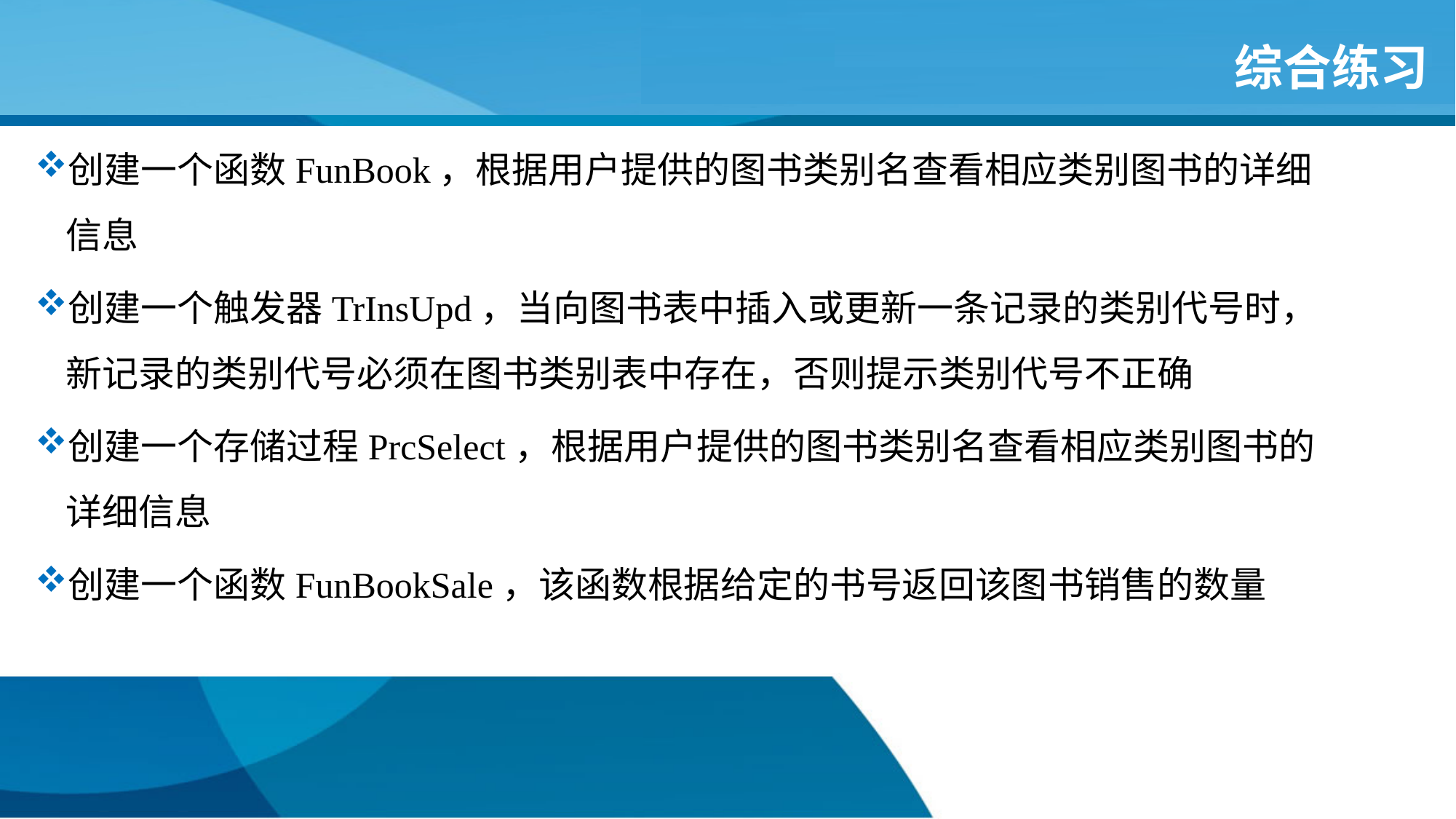

# 综合练习
创建一个函数FunBook，根据用户提供的图书类别名查看相应类别图书的详细信息
创建一个触发器TrInsUpd，当向图书表中插入或更新一条记录的类别代号时，新记录的类别代号必须在图书类别表中存在，否则提示类别代号不正确
创建一个存储过程PrcSelect，根据用户提供的图书类别名查看相应类别图书的详细信息
创建一个函数FunBookSale，该函数根据给定的书号返回该图书销售的数量